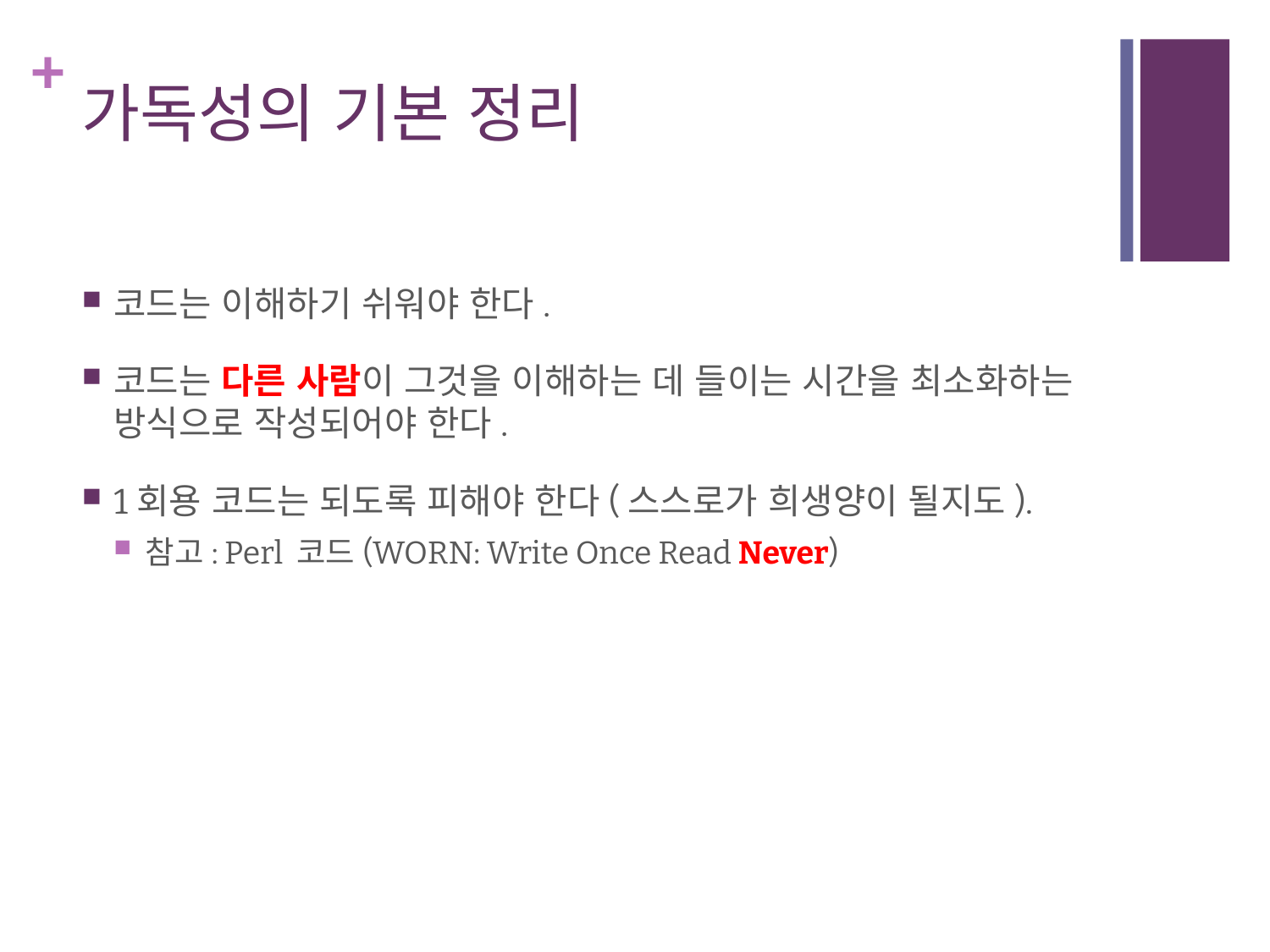

# 가독성의 기본 정리
코드는 이해하기 쉬워야 한다.
코드는 다른 사람이 그것을 이해하는 데 들이는 시간을 최소화하는 방식으로 작성되어야 한다.
1회용 코드는 되도록 피해야 한다(스스로가 희생양이 될지도).
참고: Perl 코드(WORN: Write Once Read Never)